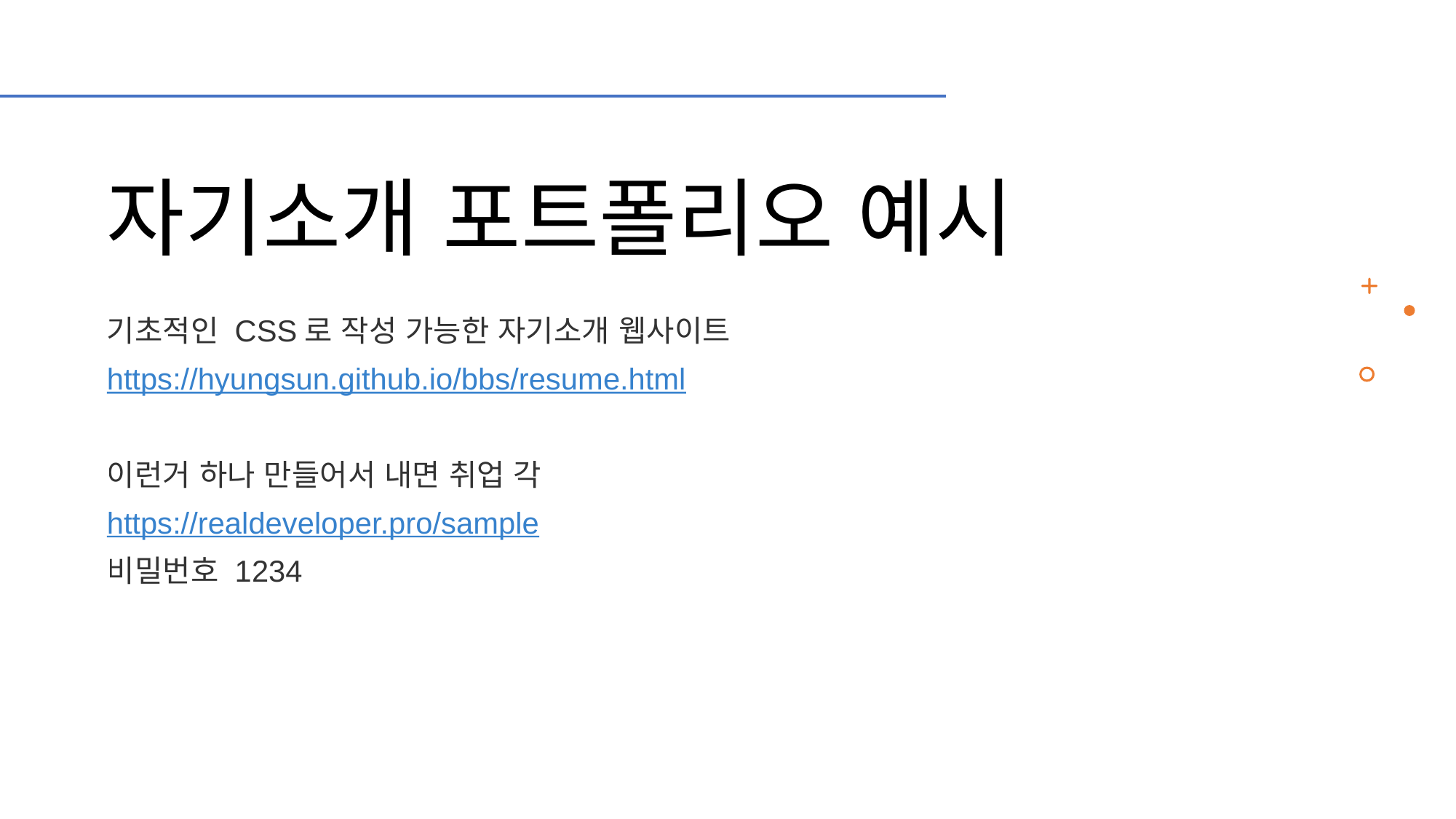

# 자기소개 포트폴리오 예시

기초적인 CSS로 작성 가능한 자기소개 웹사이트
https://hyungsun.github.io/bbs/resume.html

이런거 하나 만들어서 내면 취업 각
https://realdeveloper.pro/sample
비밀번호 1234